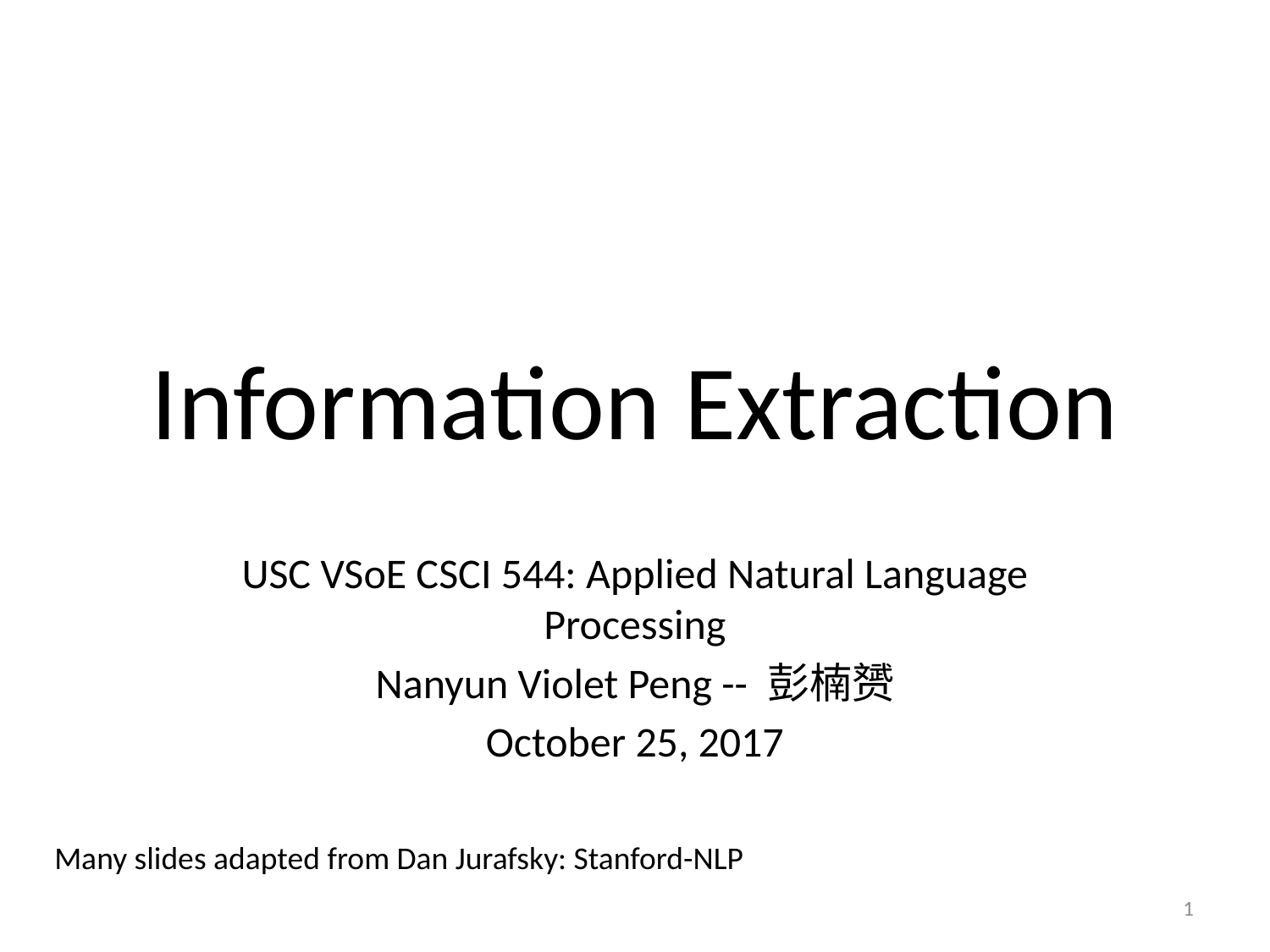

# Information Extraction
USC VSoE CSCI 544: Applied Natural Language Processing
Nanyun Violet Peng -- 彭楠赟
October 25, 2017
Many slides adapted from Dan Jurafsky: Stanford-NLP
1